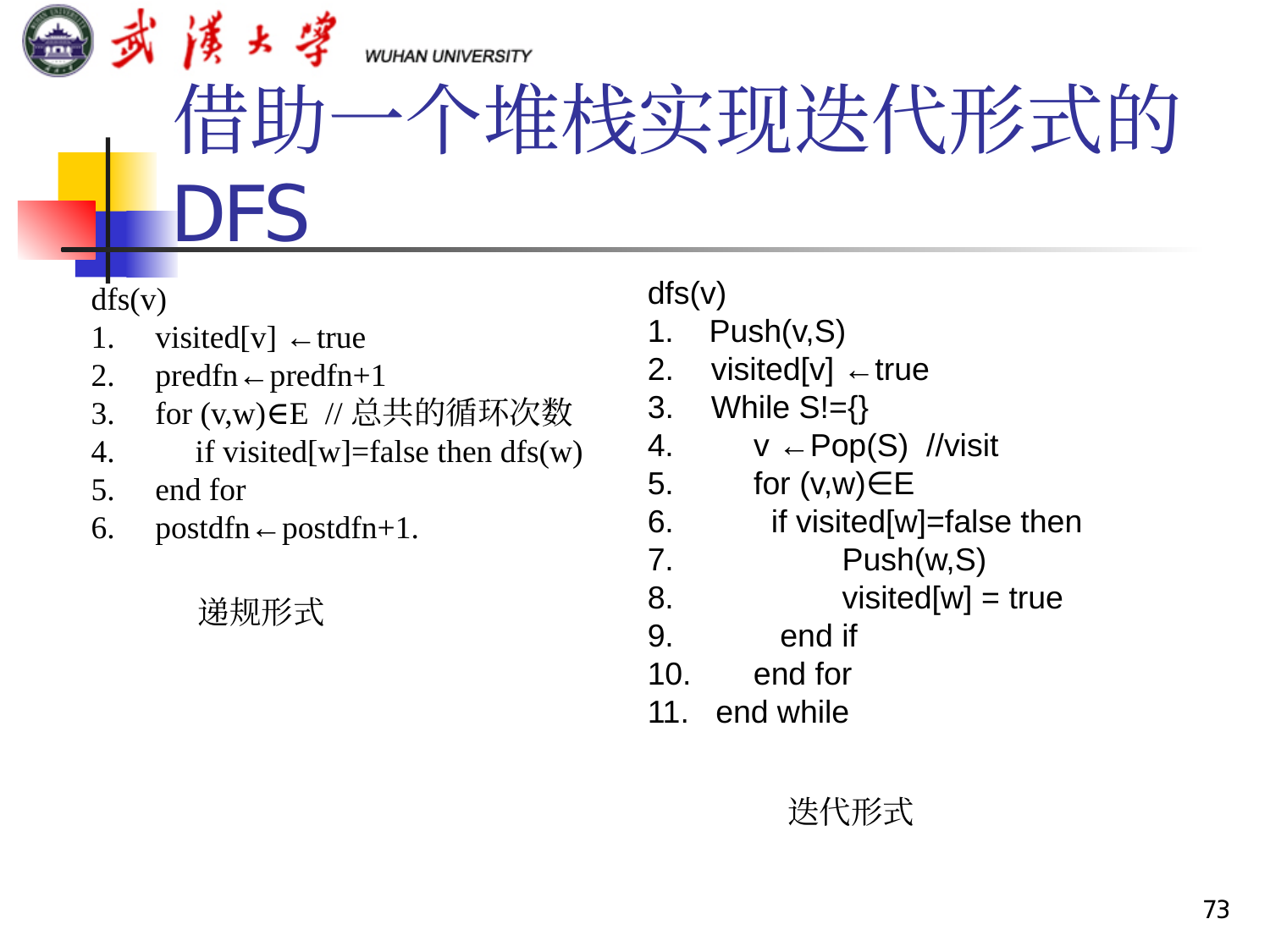

# 借助一个堆栈实现迭代形式的DFS
dfs(v)
1.    Push(v,S)
visited[v] ←true
While S!={}
4.         v ←Pop(S)  //visit
5.         for (v,w)∈E
6.           if visited[w]=false then
7.                   Push(w,S)
8.                   visited[w] = true
9.            end if
10.       end for
11.   end while
dfs(v)
1.     visited[v] ←true
2.     predfn←predfn+1
3.     for (v,w)∈E  //总共的循环次数
4.          if visited[w]=false then dfs(w)
5.     end for
6.     postdfn←postdfn+1.

递规形式
迭代形式
73